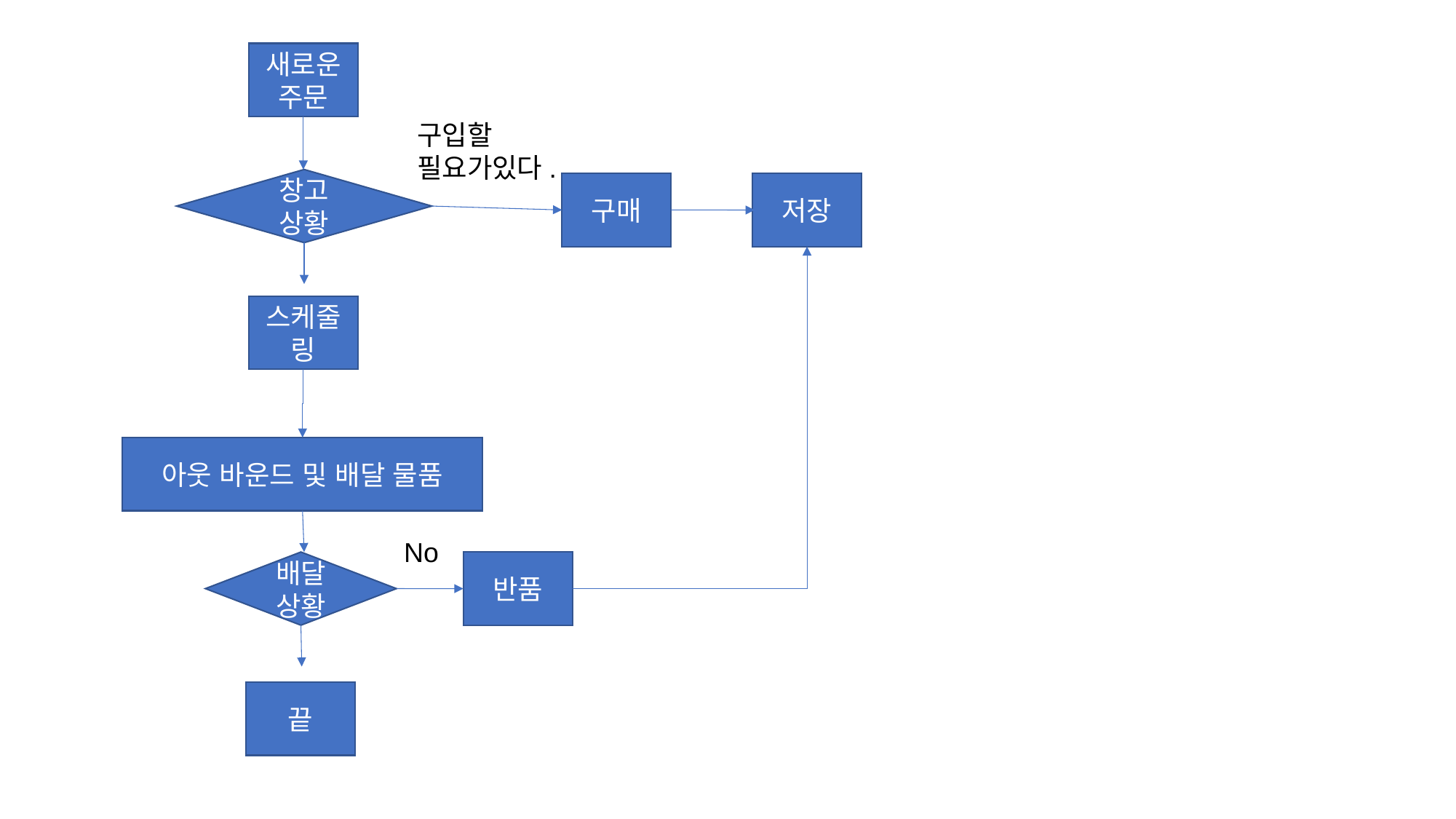

새로운 주문
구입할 필요가있다.
창고 상황
구매
저장
스케줄링
아웃 바운드 및 배달 물품
No
배달 상황
반품
끝